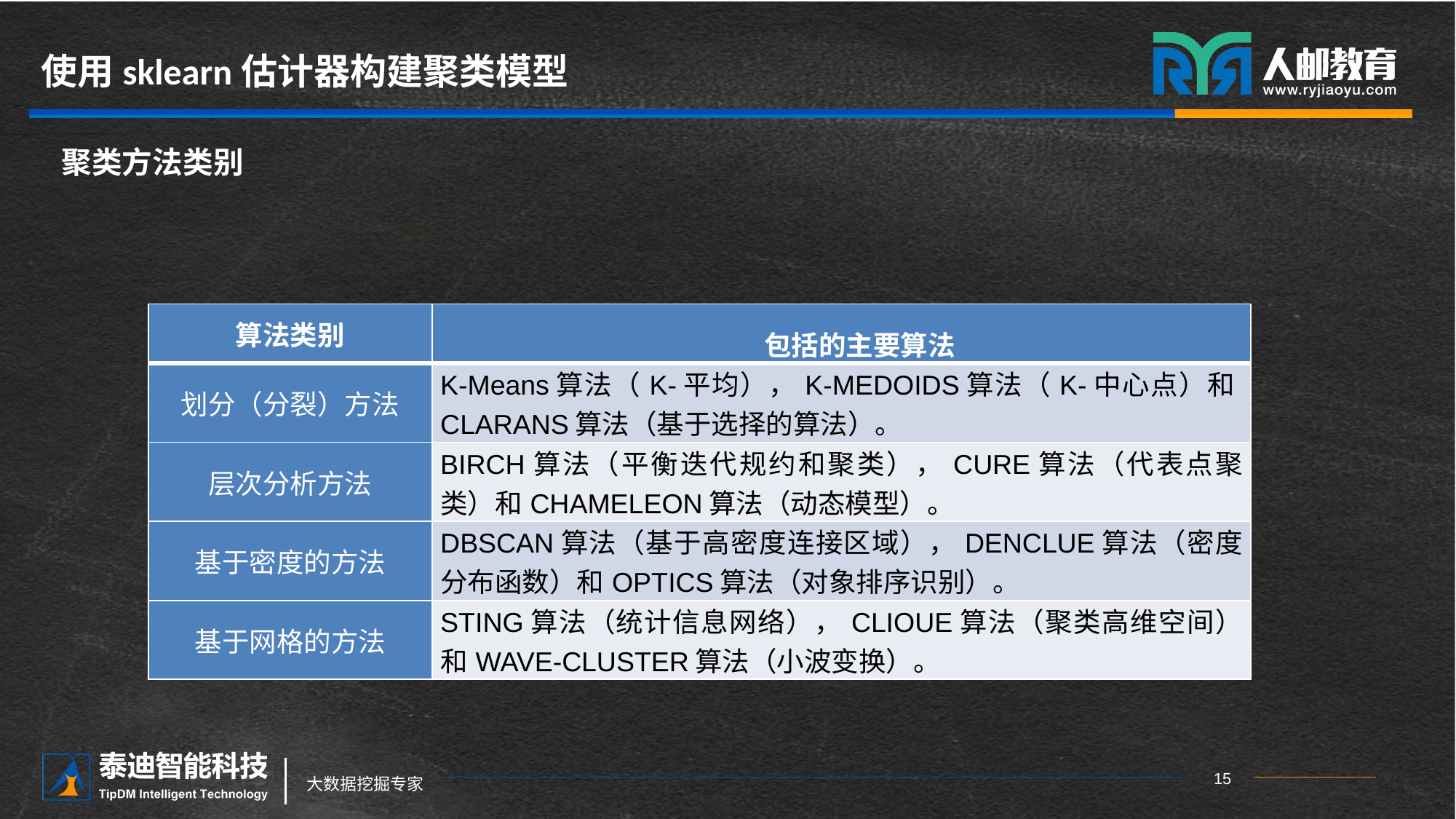

# 使用sklearn估计器构建聚类模型
聚类方法类别
| 算法类别 | 包括的主要算法 |
| --- | --- |
| 划分（分裂）方法 | K-Means算法（K-平均），K-MEDOIDS算法（K-中心点）和CLARANS算法（基于选择的算法）。 |
| 层次分析方法 | BIRCH算法（平衡迭代规约和聚类），CURE算法（代表点聚类）和CHAMELEON算法（动态模型）。 |
| 基于密度的方法 | DBSCAN算法（基于高密度连接区域），DENCLUE算法（密度分布函数）和OPTICS算法（对象排序识别）。 |
| 基于网格的方法 | STING算法（统计信息网络），CLIOUE算法（聚类高维空间）和WAVE-CLUSTER算法（小波变换）。 |